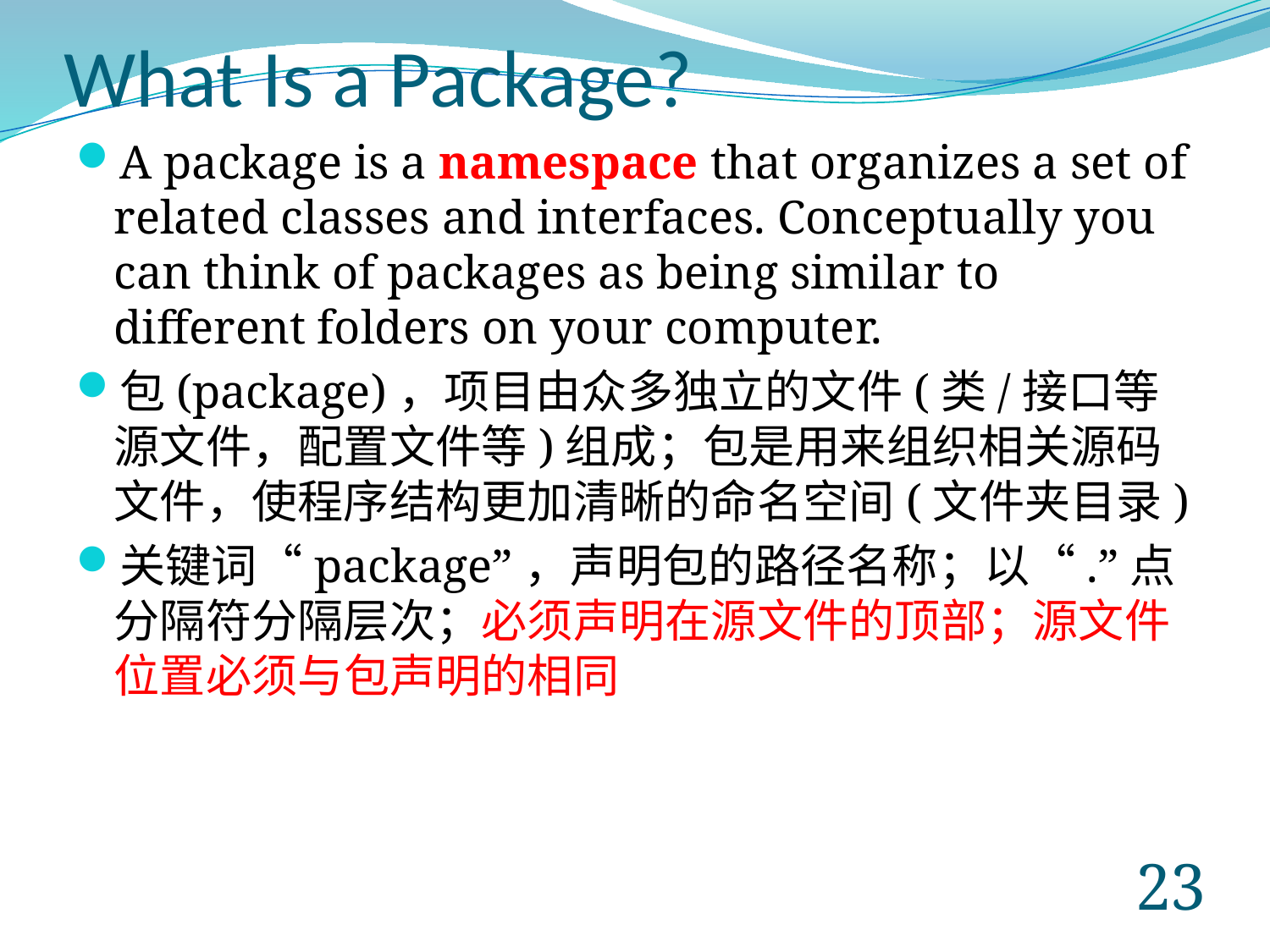

# What Is a Package?
A package is a namespace that organizes a set of related classes and interfaces. Conceptually you can think of packages as being similar to different folders on your computer.
包(package)，项目由众多独立的文件(类/接口等源文件，配置文件等)组成；包是用来组织相关源码文件，使程序结构更加清晰的命名空间(文件夹目录)
关键词“package”，声明包的路径名称；以“.”点分隔符分隔层次；必须声明在源文件的顶部；源文件位置必须与包声明的相同

23